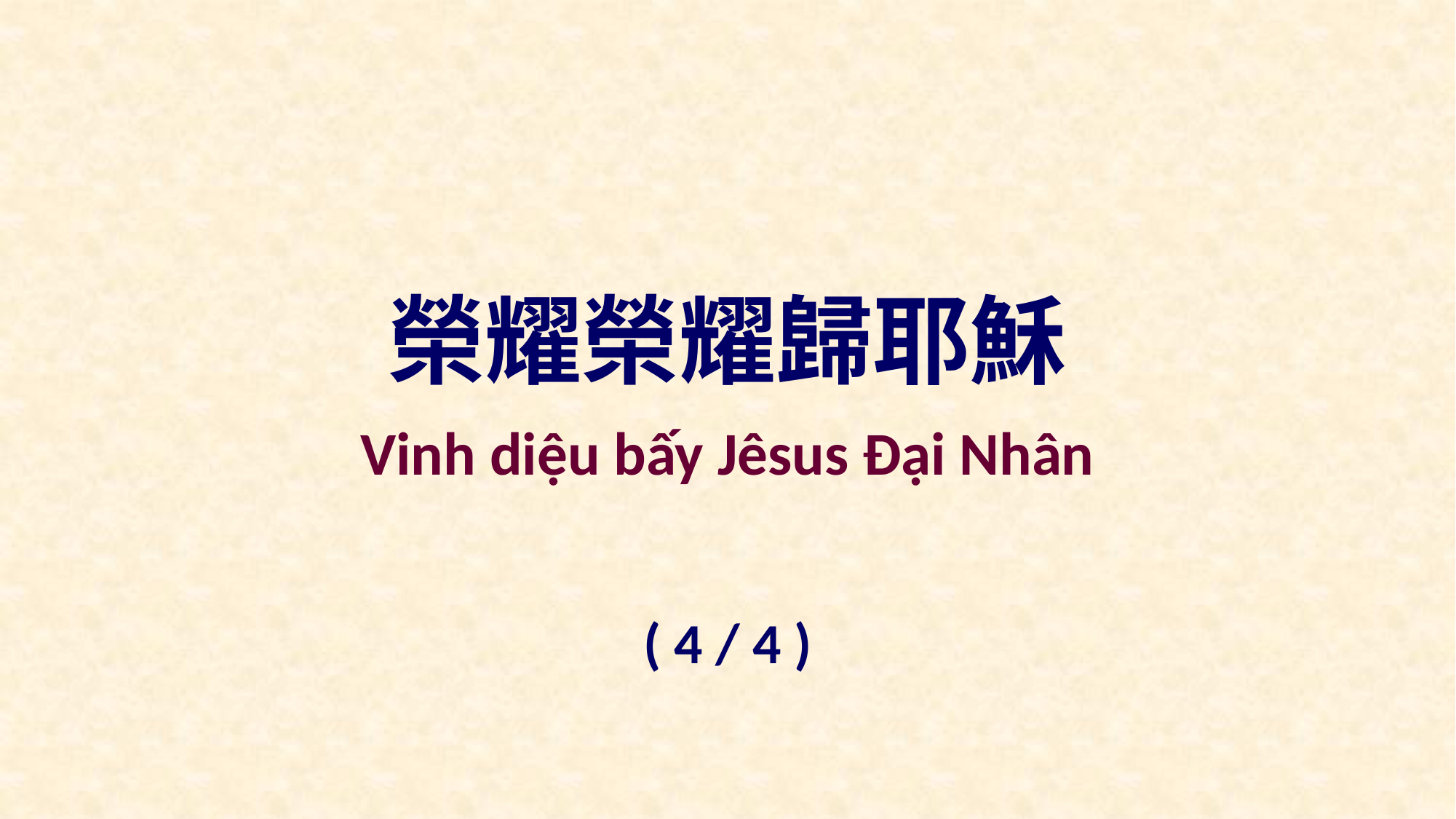

榮耀榮耀歸耶穌
Vinh diệu bấy Jêsus Đại Nhân
( 4 / 4 )